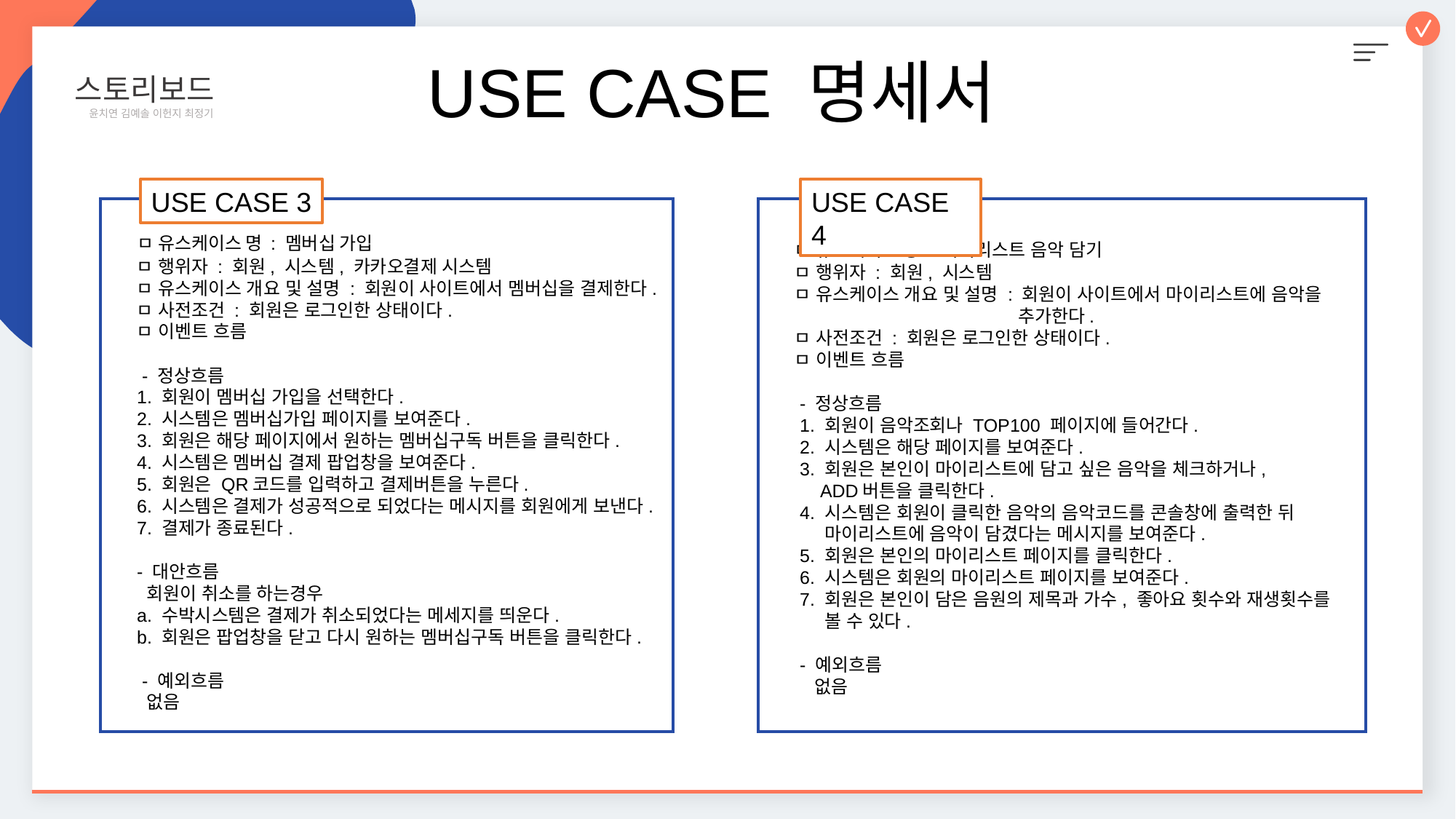

스토리보드
    윤치연 김예솔 이헌지 최정기

USE CASE 명세서
USE CASE 3
USE CASE 4

 ㅁ 유스케이스 명 : 멤버십 가입
 ㅁ 행위자 : 회원, 시스템, 카카오결제 시스템
 ㅁ 유스케이스 개요 및 설명 : 회원이 사이트에서 멤버십을 결제한다.
 ㅁ 사전조건 : 회원은 로그인한 상태이다.
 ㅁ 이벤트 흐름

   - 정상흐름
  1. 회원이 멤버십 가입을 선택한다.
  2. 시스템은 멤버십가입 페이지를 보여준다.
  3. 회원은 해당 페이지에서 원하는 멤버십구독 버튼을 클릭한다.
  4. 시스템은 멤버십 결제 팝업창을 보여준다.
  5. 회원은 QR코드를 입력하고 결제버튼을 누른다.
  6. 시스템은 결제가 성공적으로 되었다는 메시지를 회원에게 보낸다.
  7. 결제가 종료된다.

  - 대안흐름
   회원이 취소를 하는경우
  a. 수박시스템은 결제가 취소되었다는 메세지를 띄운다.
  b. 회원은 팝업창을 닫고 다시 원하는 멤버십구독 버튼을 클릭한다.

   - 예외흐름
   없음

 ㅁ 유스케이스 명 : 마이리스트 음악 담기
 ㅁ 행위자 : 회원, 시스템
 ㅁ 유스케이스 개요 및 설명 : 회원이 사이트에서 마이리스트에 음악을
                                             추가한다.
 ㅁ 사전조건 : 회원은 로그인한 상태이다.
 ㅁ 이벤트 흐름

   - 정상흐름
   1. 회원이 음악조회나 TOP100 페이지에 들어간다.
   2. 시스템은 해당 페이지를 보여준다.
   3. 회원은 본인이 마이리스트에 담고 싶은 음악을 체크하거나,
       ADD버튼을 클릭한다.
   4. 시스템은 회원이 클릭한 음악의 음악코드를 콘솔창에 출력한 뒤
       마이리스트에 음악이 담겼다는 메시지를 보여준다.
   5. 회원은 본인의 마이리스트 페이지를 클릭한다.
   6. 시스템은 회원의 마이리스트 페이지를 보여준다.
   7. 회원은 본인이 담은 음원의 제목과 가수, 좋아요 횟수와 재생횟수를
       볼 수 있다.

   - 예외흐름
     없음